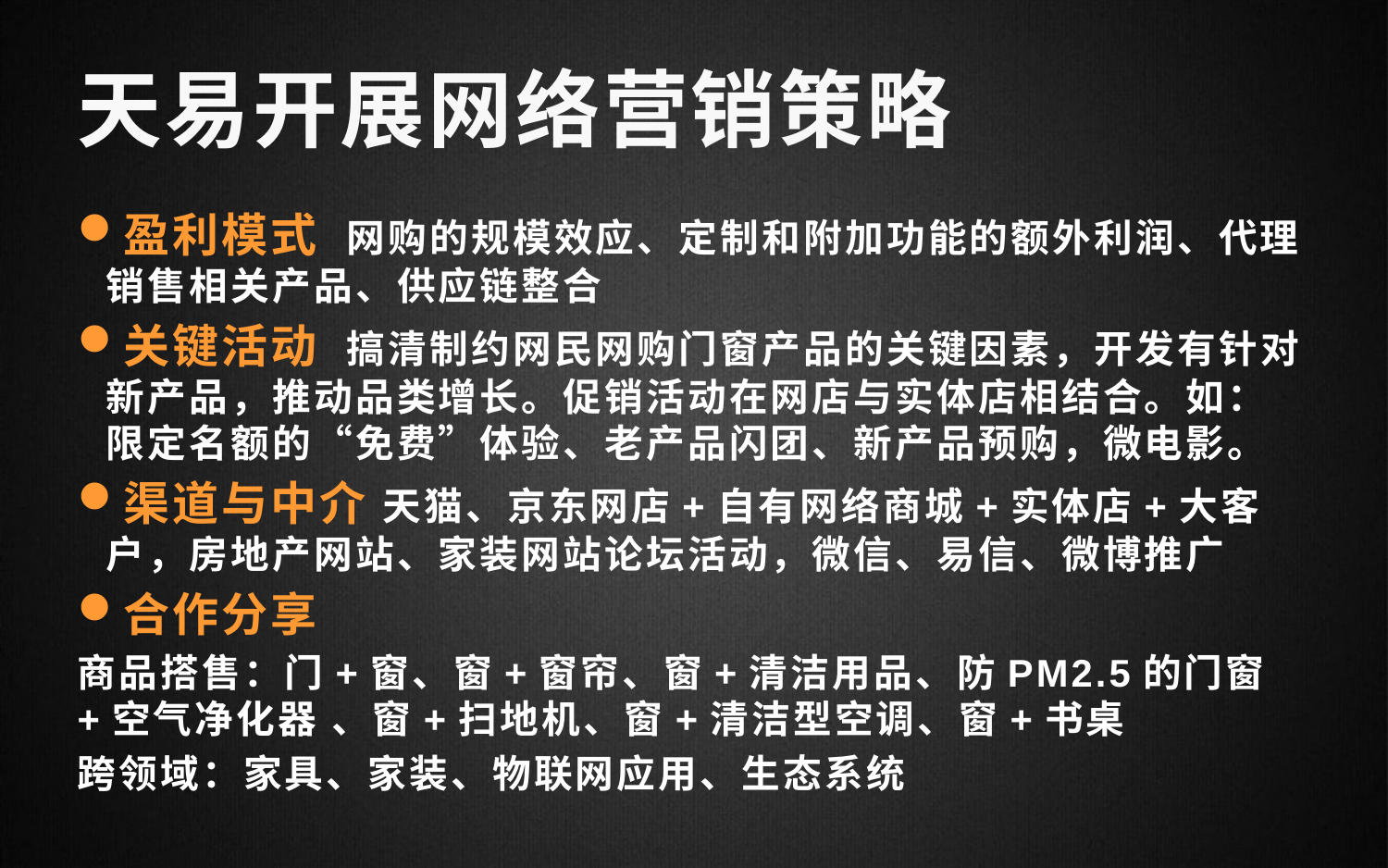

# 天易开展网络营销策略
盈利模式  网购的规模效应、定制和附加功能的额外利润、代理销售相关产品、供应链整合
关键活动  搞清制约网民网购门窗产品的关键因素，开发有针对新产品，推动品类增长。促销活动在网店与实体店相结合。如：限定名额的“免费”体验、老产品闪团、新产品预购，微电影。
渠道与中介 天猫、京东网店+自有网络商城+实体店+大客户，房地产网站、家装网站论坛活动，微信、易信、微博推广
合作分享
商品搭售：门+窗、窗+窗帘、窗+清洁用品、防PM2.5的门窗+空气净化器 、窗+扫地机、窗+清洁型空调、窗+书桌
跨领域：家具、家装、物联网应用、生态系统